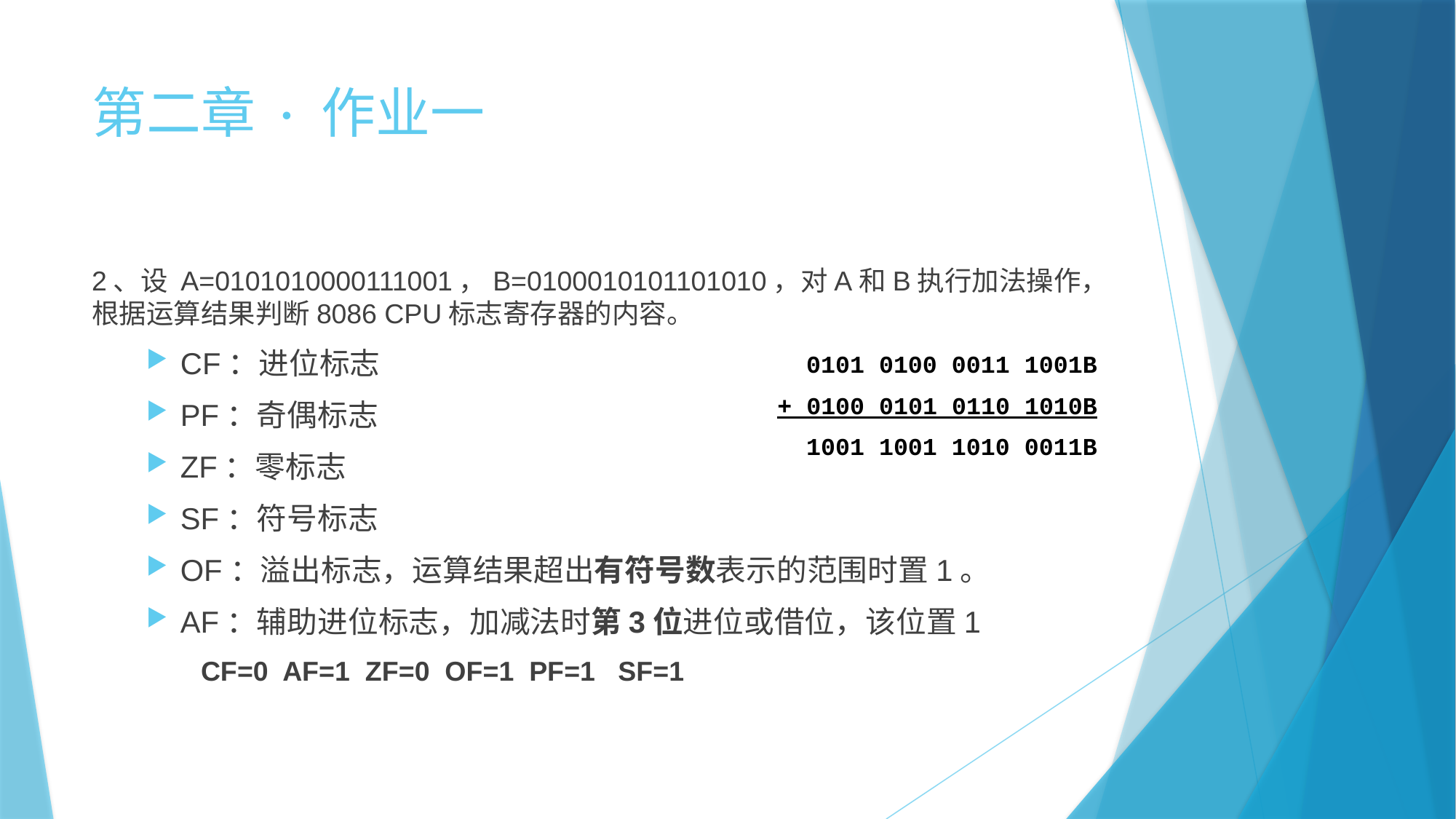

# 第二章 · 作业一
2、设 A=0101010000111001，B=0100010101101010，对A和B执行加法操作，根据运算结果判断8086 CPU标志寄存器的内容。
CF：进位标志
PF：奇偶标志
ZF：零标志
SF：符号标志
OF：溢出标志，运算结果超出有符号数表示的范围时置1。
AF：辅助进位标志，加减法时第3位进位或借位，该位置1
	CF=0  AF=1  ZF=0  OF=1  PF=1   SF=1
  0101 0100 0011 1001B
+ 0100 0101 0110 1010B
  1001 1001 1010 0011B